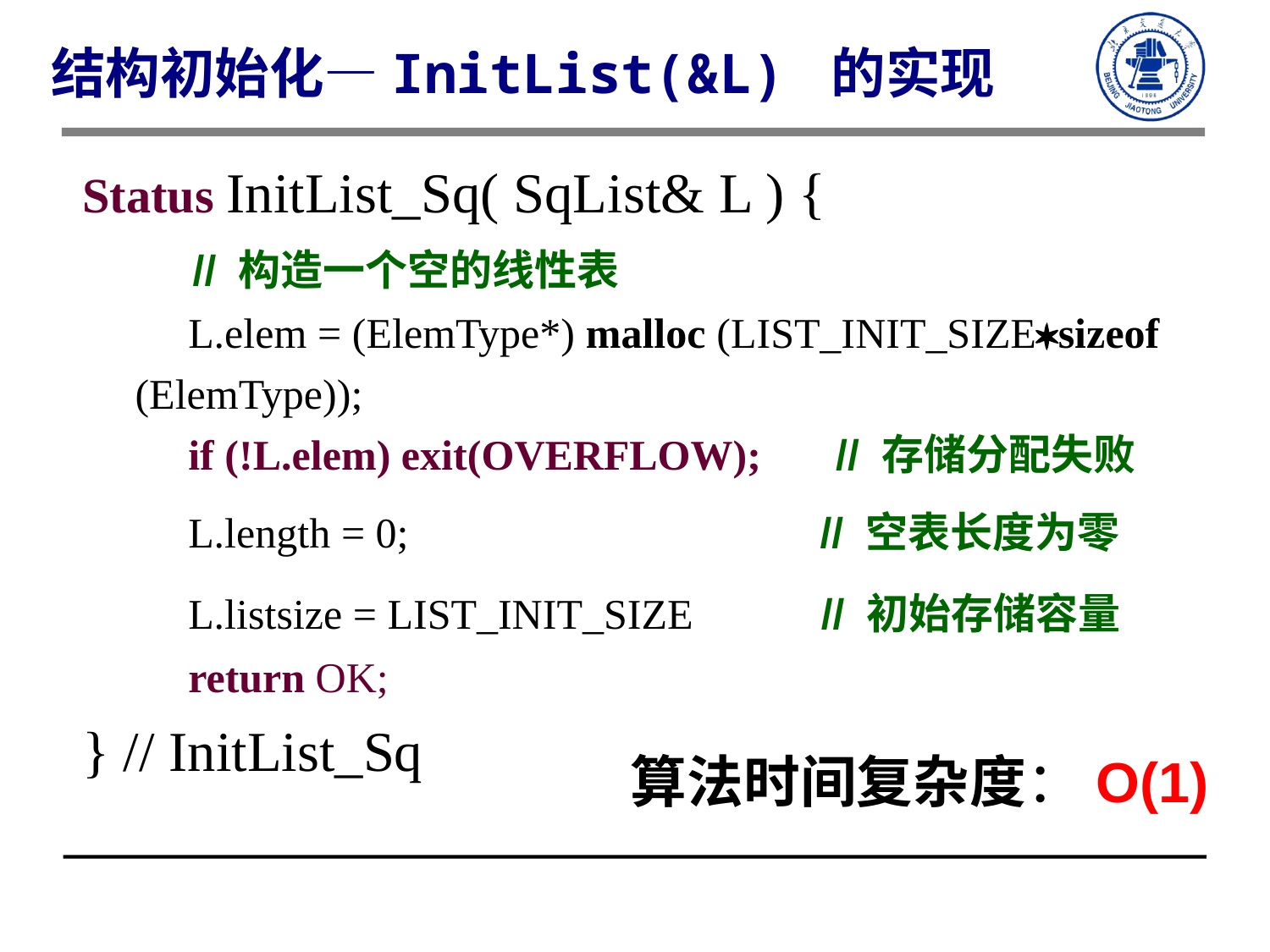

结构初始化—InitList(&L) 的实现
Status InitList_Sq( SqList& L ) {
         // 构造一个空的线性表
          L.elem = (ElemType*) malloc (LIST_INIT_SIZE∗sizeof        (ElemType));
          if (!L.elem) exit(OVERFLOW);       // 存储分配失败
          L.length = 0;                             // 空表长度为零
          L.listsize = LIST_INIT_SIZE         // 初始存储容量
          return OK;
} // InitList_Sq
算法时间复杂度：O(1)